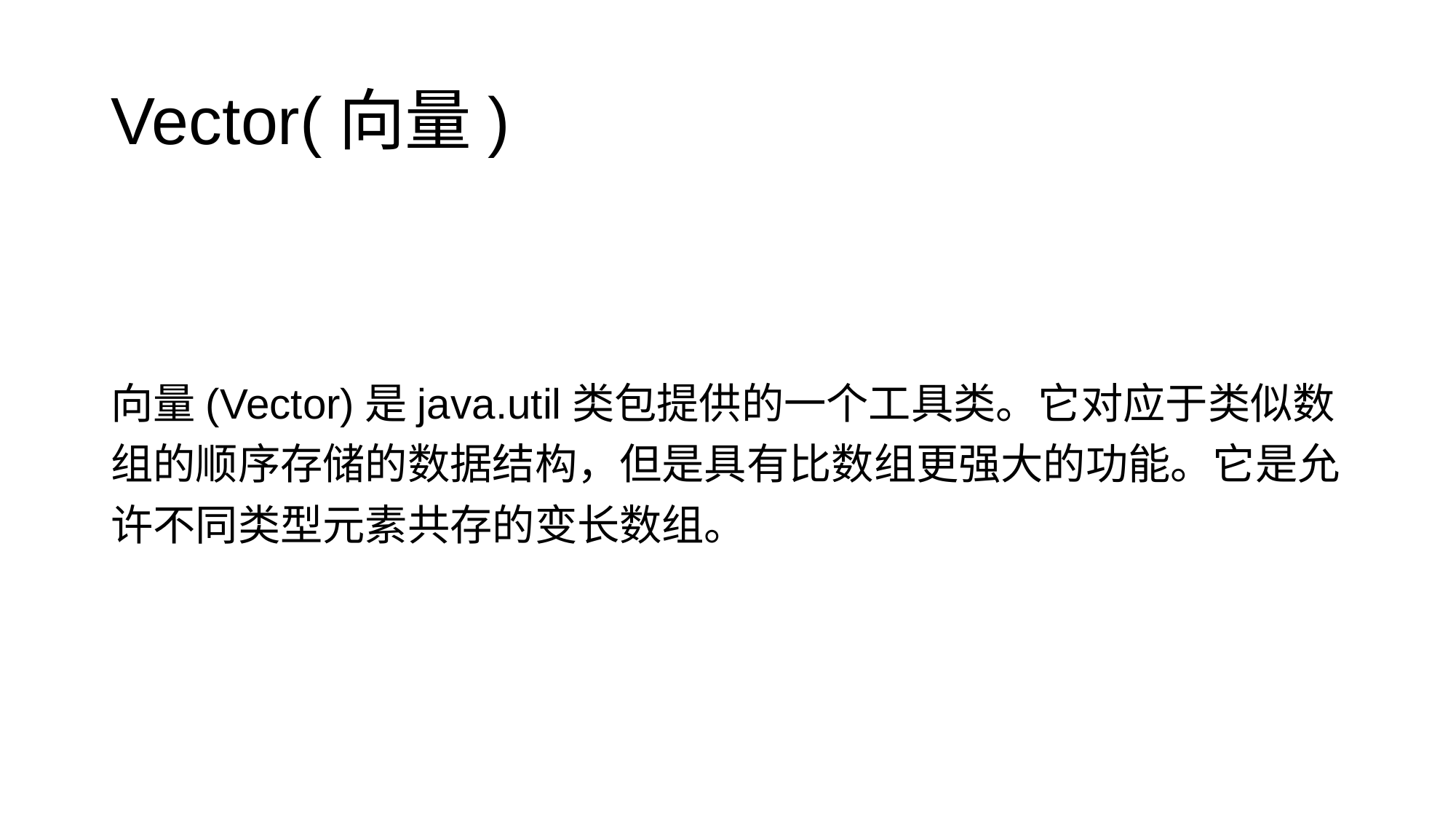

# Vector(向量)

向量(Vector)是java.util类包提供的一个工具类。它对应于类似数组的顺序存储的数据结构，但是具有比数组更强大的功能。它是允许不同类型元素共存的变长数组。